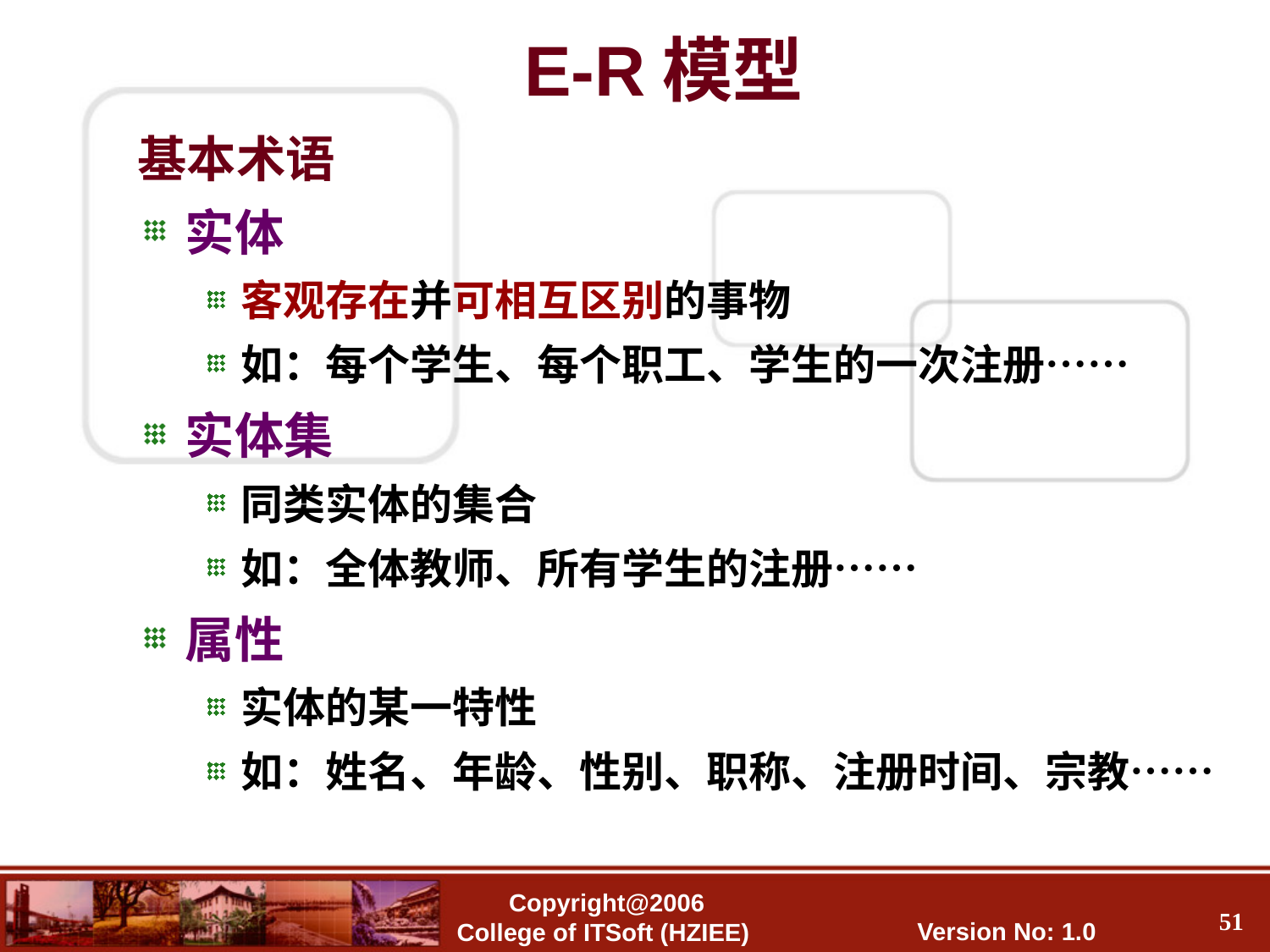

E-R模型
基本术语
实体
客观存在并可相互区别的事物
如：每个学生、每个职工、学生的一次注册……
实体集
同类实体的集合
如：全体教师、所有学生的注册……
属性
实体的某一特性
如：姓名、年龄、性别、职称、注册时间、宗教……